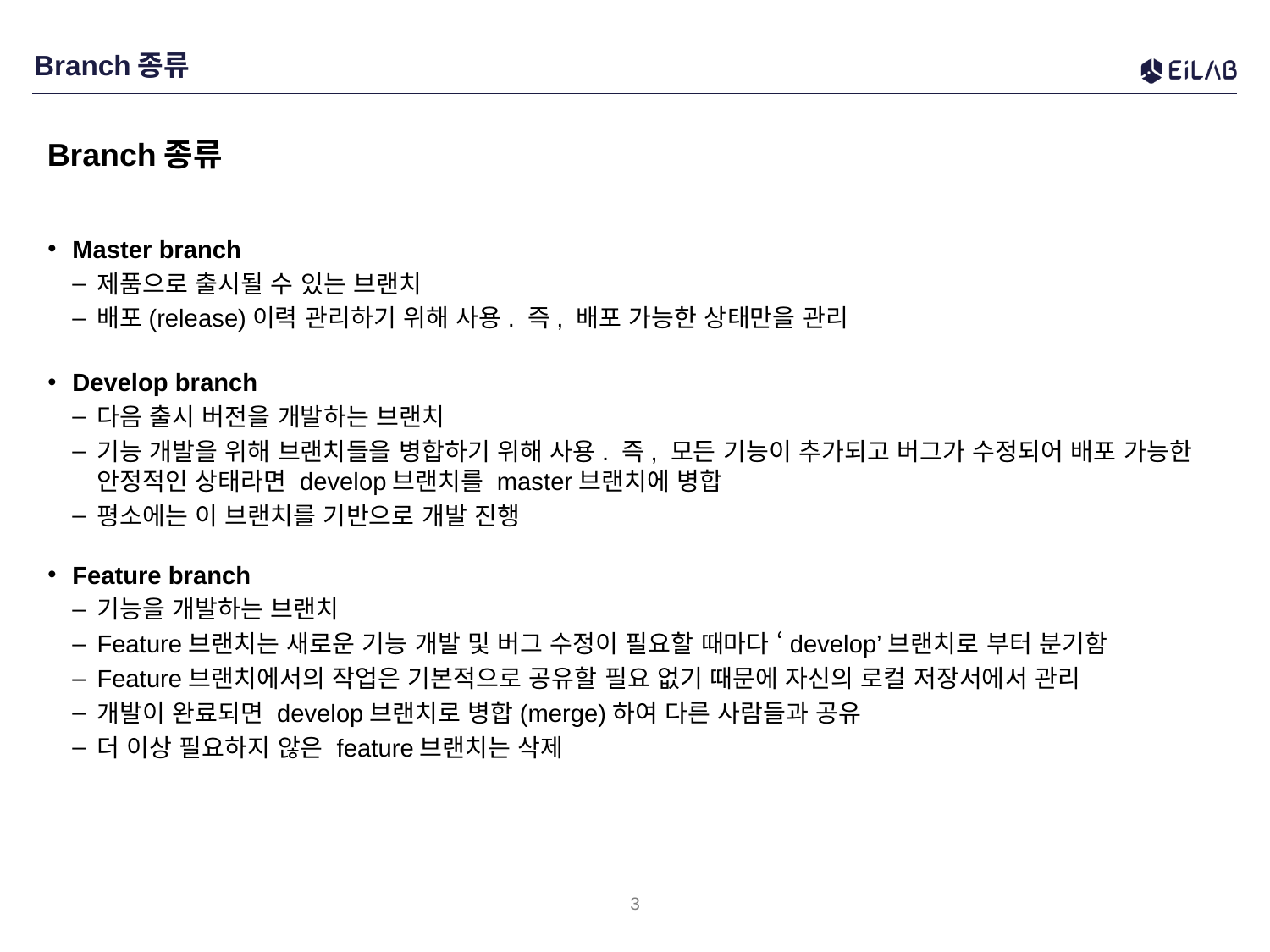

# Branch종류
Branch종류

Master branch
제품으로 출시될 수 있는 브랜치
배포(release)이력 관리하기 위해 사용. 즉, 배포 가능한 상태만을 관리
Develop branch
다음 출시 버전을 개발하는 브랜치
기능 개발을 위해 브랜치들을 병합하기 위해 사용. 즉, 모든 기능이 추가되고 버그가 수정되어 배포 가능한 안정적인 상태라면 develop브랜치를 master브랜치에 병합
평소에는 이 브랜치를 기반으로 개발 진행

Feature branch
기능을 개발하는 브랜치
Feature브랜치는 새로운 기능 개발 및 버그 수정이 필요할 때마다 ‘develop’브랜치로 부터 분기함
Feature브랜치에서의 작업은 기본적으로 공유할 필요 없기 때문에 자신의 로컬 저장서에서 관리
개발이 완료되면 develop브랜치로 병합(merge)하여 다른 사람들과 공유
더 이상 필요하지 않은 feature브랜치는 삭제